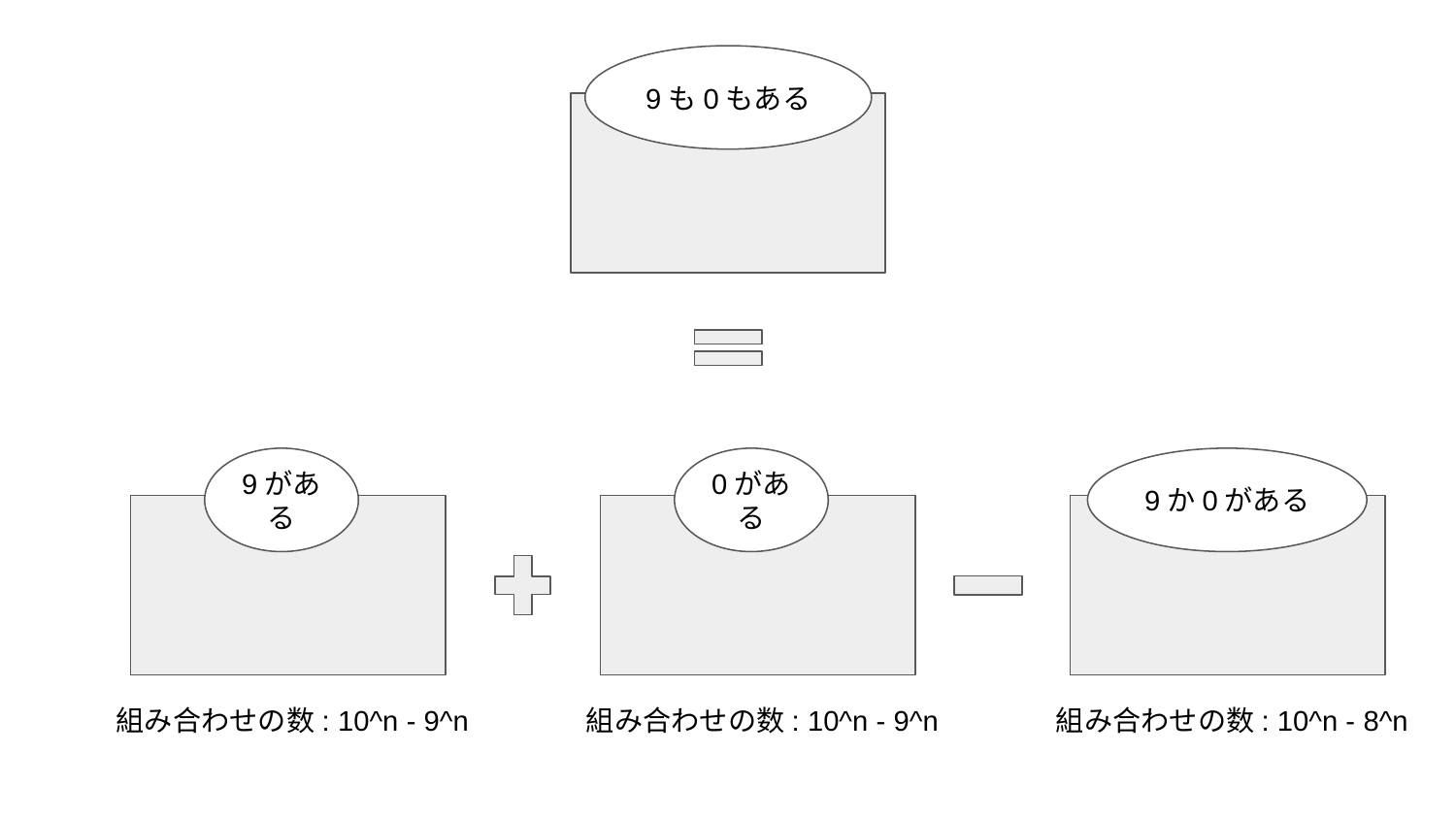

9も0もある

9がある
0がある
9か0がある

組み合わせの数: 10^n - 9^n
組み合わせの数: 10^n - 9^n
組み合わせの数: 10^n - 8^n